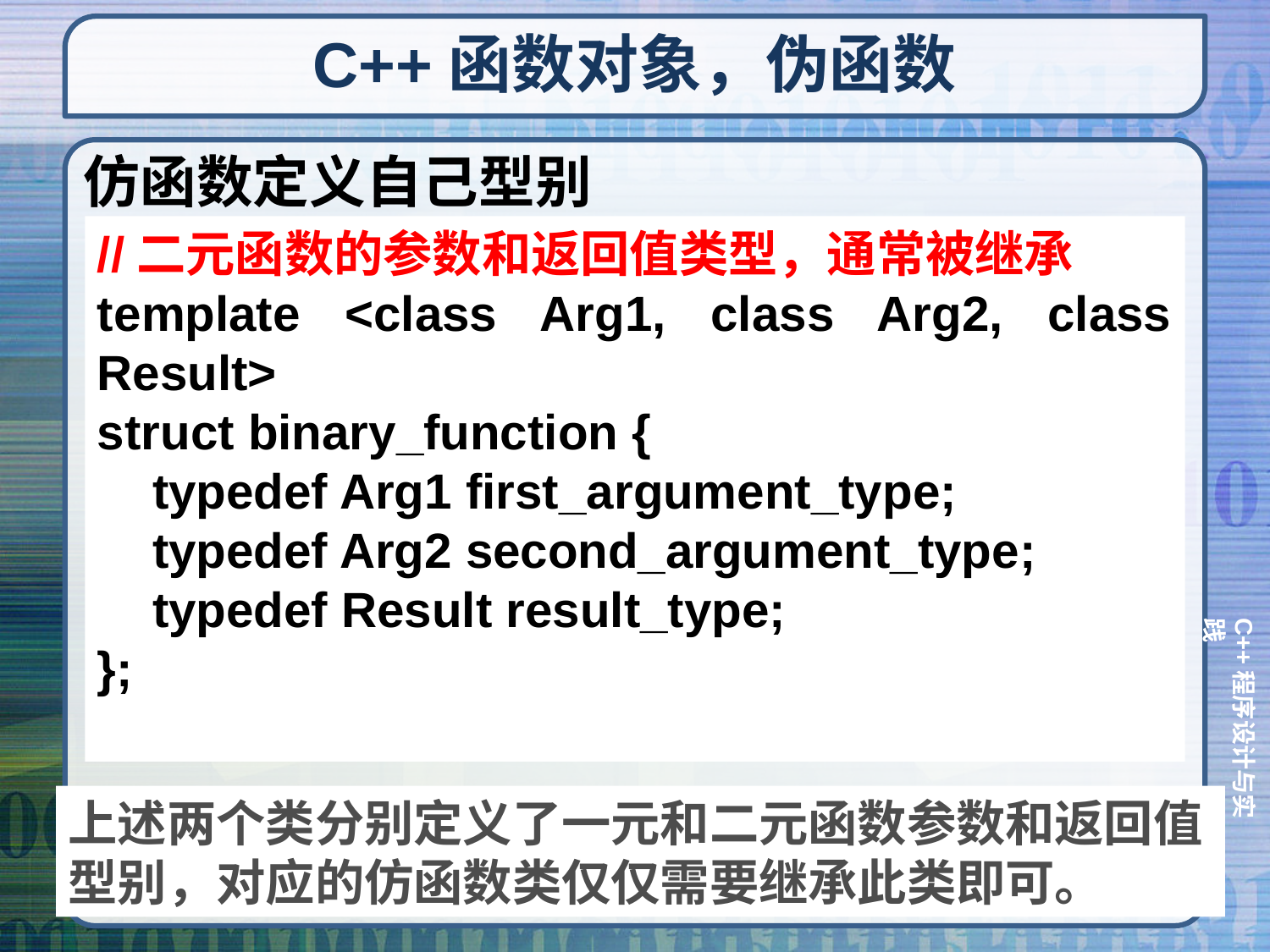

# C++函数对象，伪函数
仿函数定义自己型别
//二元函数的参数和返回值类型，通常被继承
template <class Arg1, class Arg2, class Result>
struct binary_function {
    typedef Arg1 first_argument_type;
    typedef Arg2 second_argument_type;
    typedef Result result_type;
};

上述两个类分别定义了一元和二元函数参数和返回值型别，对应的仿函数类仅仅需要继承此类即可。